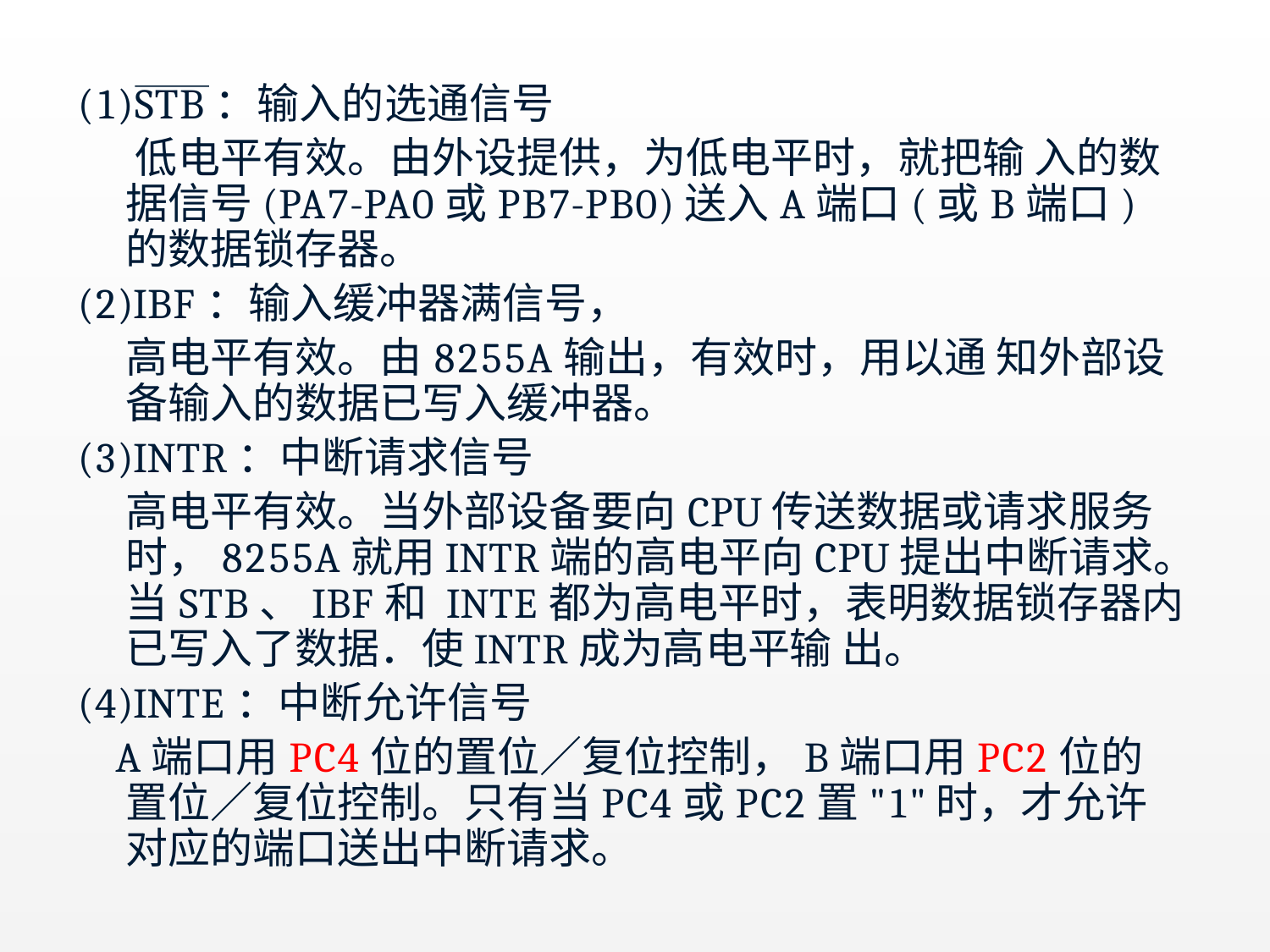

(1)STB：输入的选通信号
     低电平有效。由外设提供，为低电平时，就把输 入的数据信号(PA7-PA0或PB7-PB0)送入A端口(或B端口)的数据锁存器。
(2)IBF：输入缓冲器满信号，
    高电平有效。由8255A输出，有效时，用以通 知外部设备输入的数据已写入缓冲器。
(3)INTR：中断请求信号
    高电平有效。当外部设备要向CPU传送数据或请求服务时，8255A就用INTR端的高电平向CPU提出中断请求。当STB、IBF和 INTE都为高电平时，表明数据锁存器内已写入了数据．使INTR成为高电平输 出。
(4)INTE：中断允许信号
    A端口用PC4位的置位／复位控制，B端口用PC2位的置位／复位控制。只有当PC4或PC2置"1"时，才允许对应的端口送出中断请求。